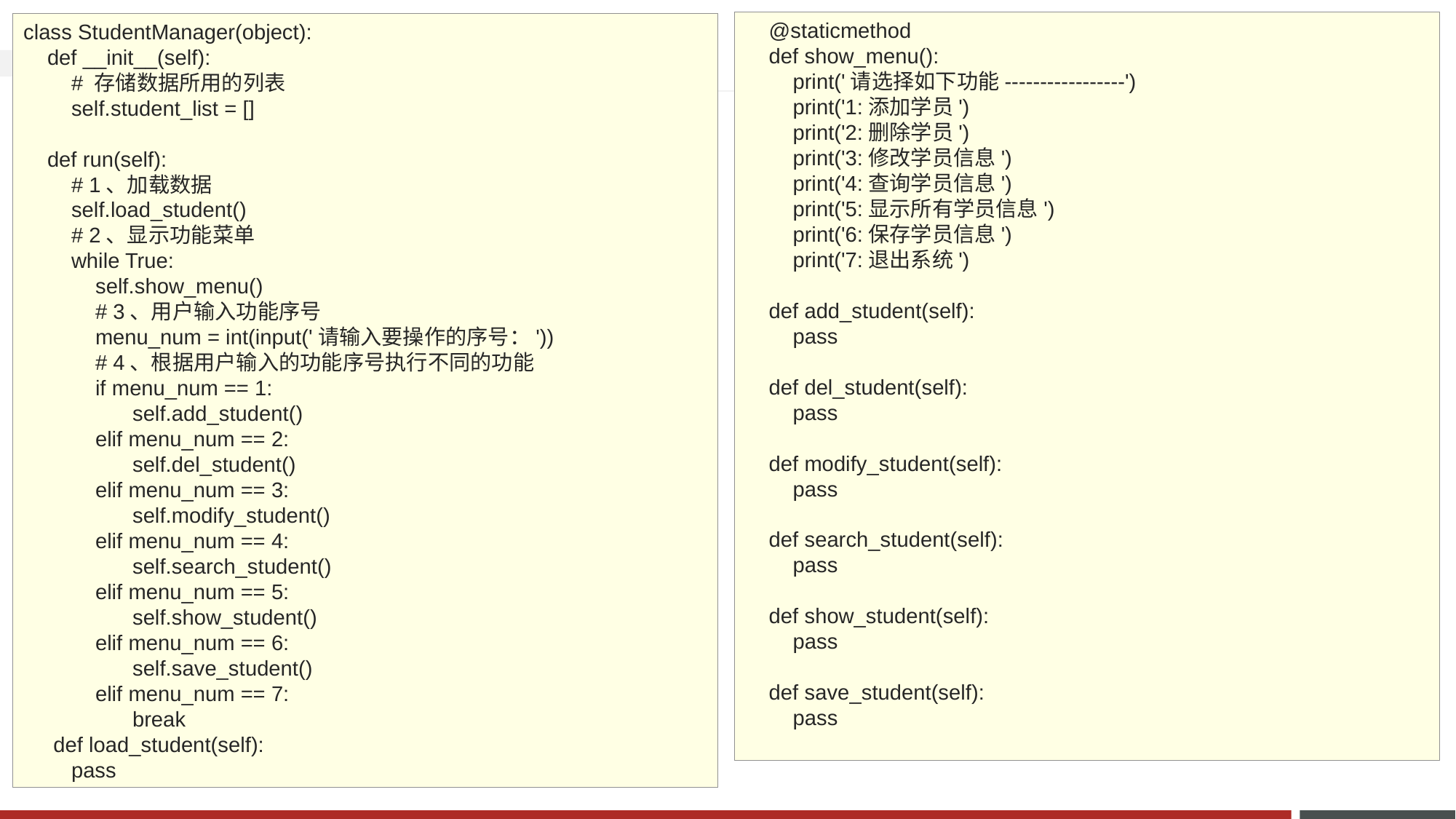

@staticmethod
    def show_menu():
        print('请选择如下功能-----------------')
        print('1:添加学员')
        print('2:删除学员')
        print('3:修改学员信息')
        print('4:查询学员信息')
        print('5:显示所有学员信息')
        print('6:保存学员信息')
        print('7:退出系统')

    def add_student(self):
        pass

    def del_student(self):
        pass

    def modify_student(self):
        pass

    def search_student(self):
        pass

    def show_student(self):
        pass

    def save_student(self):
        pass

class StudentManager(object):
    def __init__(self):
        # 存储数据所用的列表
        self.student_list = []

    def run(self):
        # 1、加载数据
        self.load_student()
        # 2、显示功能菜单
        while True:
            self.show_menu()
            # 3、用户输入功能序号
            menu_num = int(input('请输入要操作的序号：'))
            # 4、根据用户输入的功能序号执行不同的功能
            if menu_num == 1:
	self.add_student()
            elif menu_num == 2:
	self.del_student()
            elif menu_num == 3:
	self.modify_student()
            elif menu_num == 4:
	self.search_student()
            elif menu_num == 5:
	self.show_student()
            elif menu_num == 6:
	self.save_student()
            elif menu_num == 7:
	break
     def load_student(self):
        pass
# 学生管理系统实践